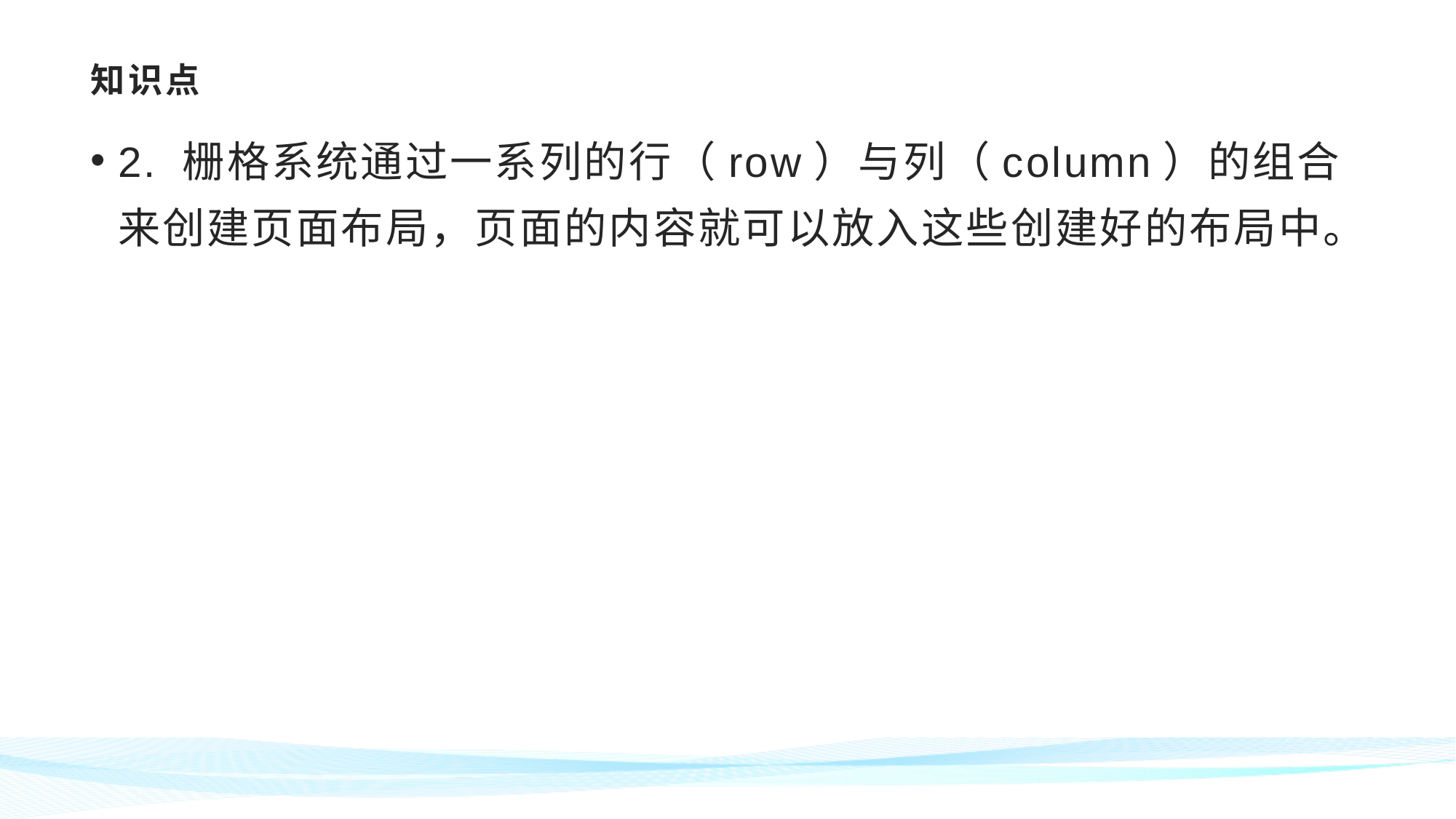

# 知识点
2. 栅格系统通过一系列的行（row）与列（column）的组合来创建页面布局，页面的内容就可以放入这些创建好的布局中。